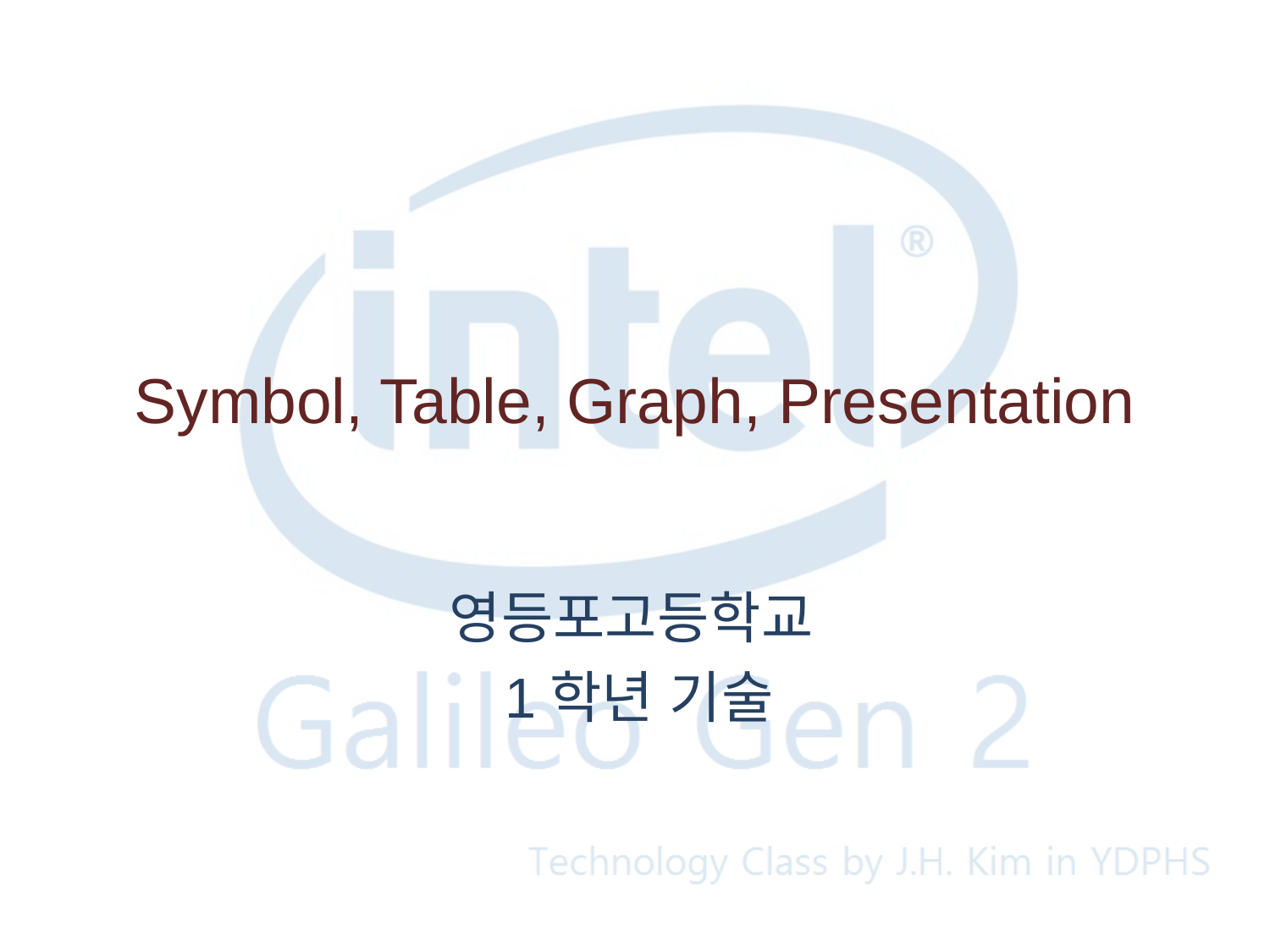

# Symbol, Table, Graph, Presentation
영등포고등학교
1학년 기술